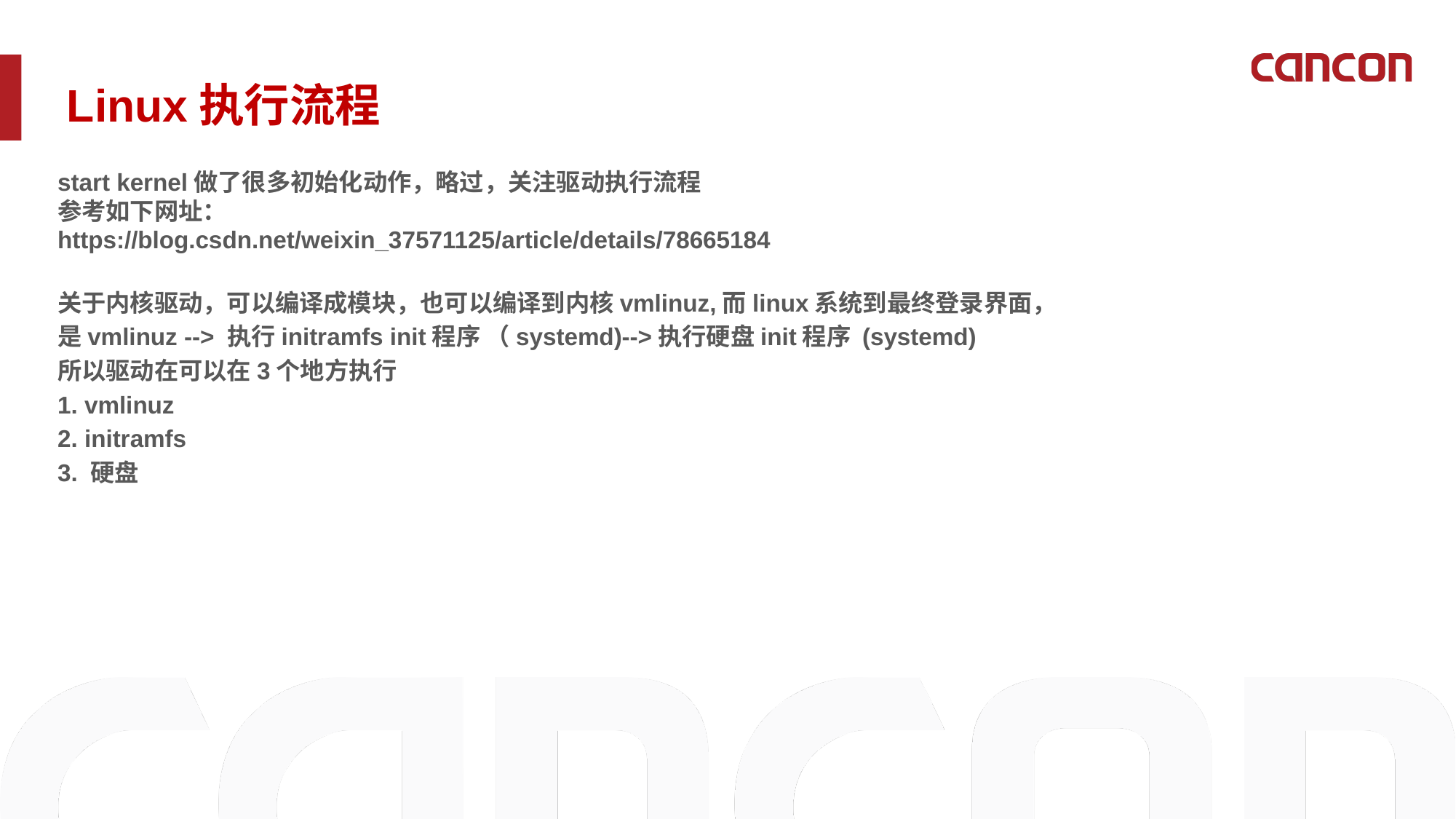

Linux执行流程

start kernel做了很多初始化动作，略过，关注驱动执行流程
参考如下网址：
https://blog.csdn.net/weixin_37571125/article/details/78665184

关于内核驱动，可以编译成模块，也可以编译到内核vmlinuz,而linux系统到最终登录界面，
是vmlinuz --> 执行initramfs init程序 （systemd)-->执行硬盘init程序 (systemd)
所以驱动在可以在3个地方执行
1. vmlinuz
2. initramfs
3. 硬盘